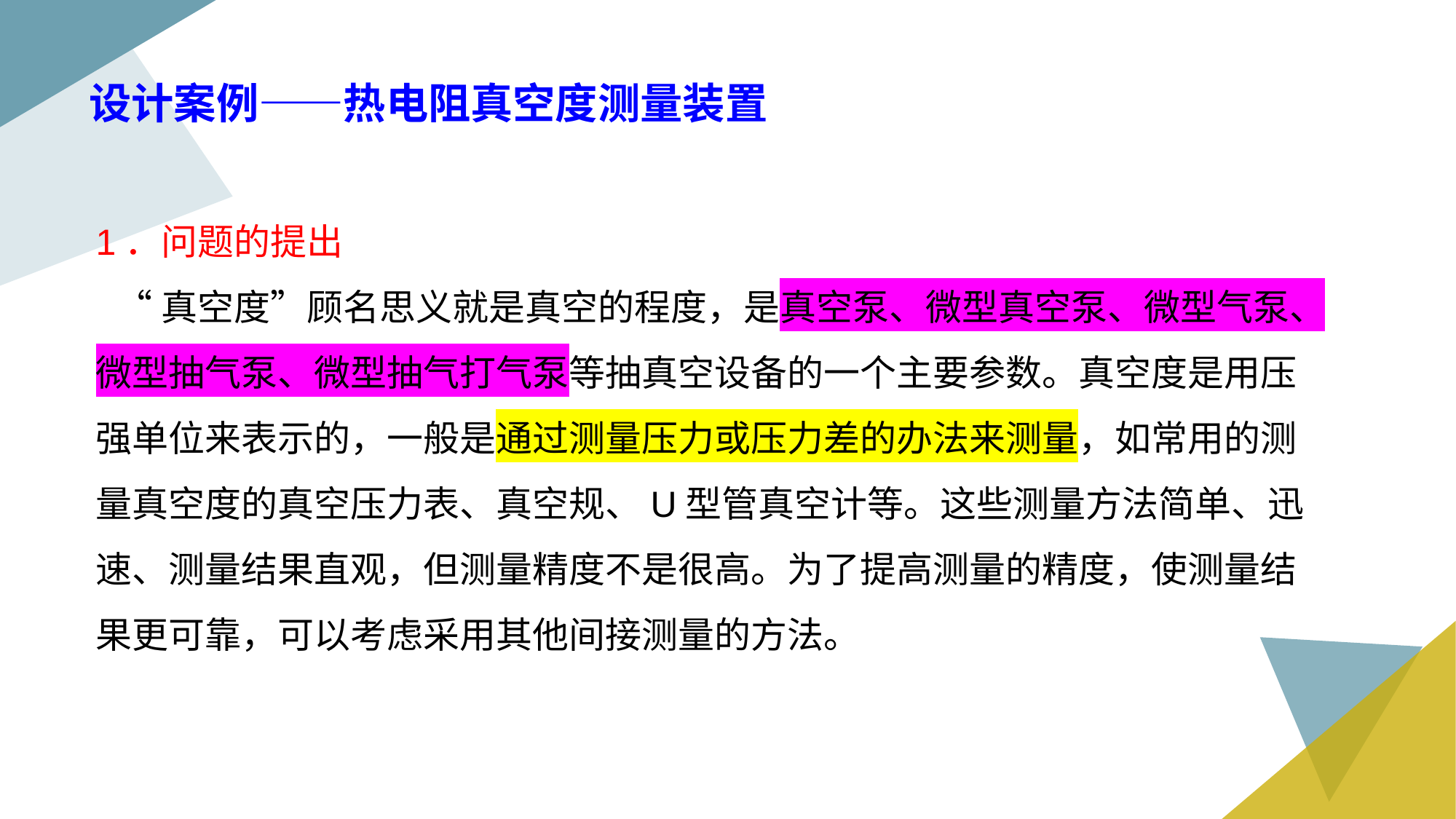

设计案例——热电阻真空度测量装置
1．问题的提出
   “真空度”顾名思义就是真空的程度，是真空泵、微型真空泵、微型气泵、微型抽气泵、微型抽气打气泵等抽真空设备的一个主要参数。真空度是用压强单位来表示的，一般是通过测量压力或压力差的办法来测量，如常用的测量真空度的真空压力表、真空规、U型管真空计等。这些测量方法简单、迅速、测量结果直观，但测量精度不是很高。为了提高测量的精度，使测量结果更可靠，可以考虑采用其他间接测量的方法。